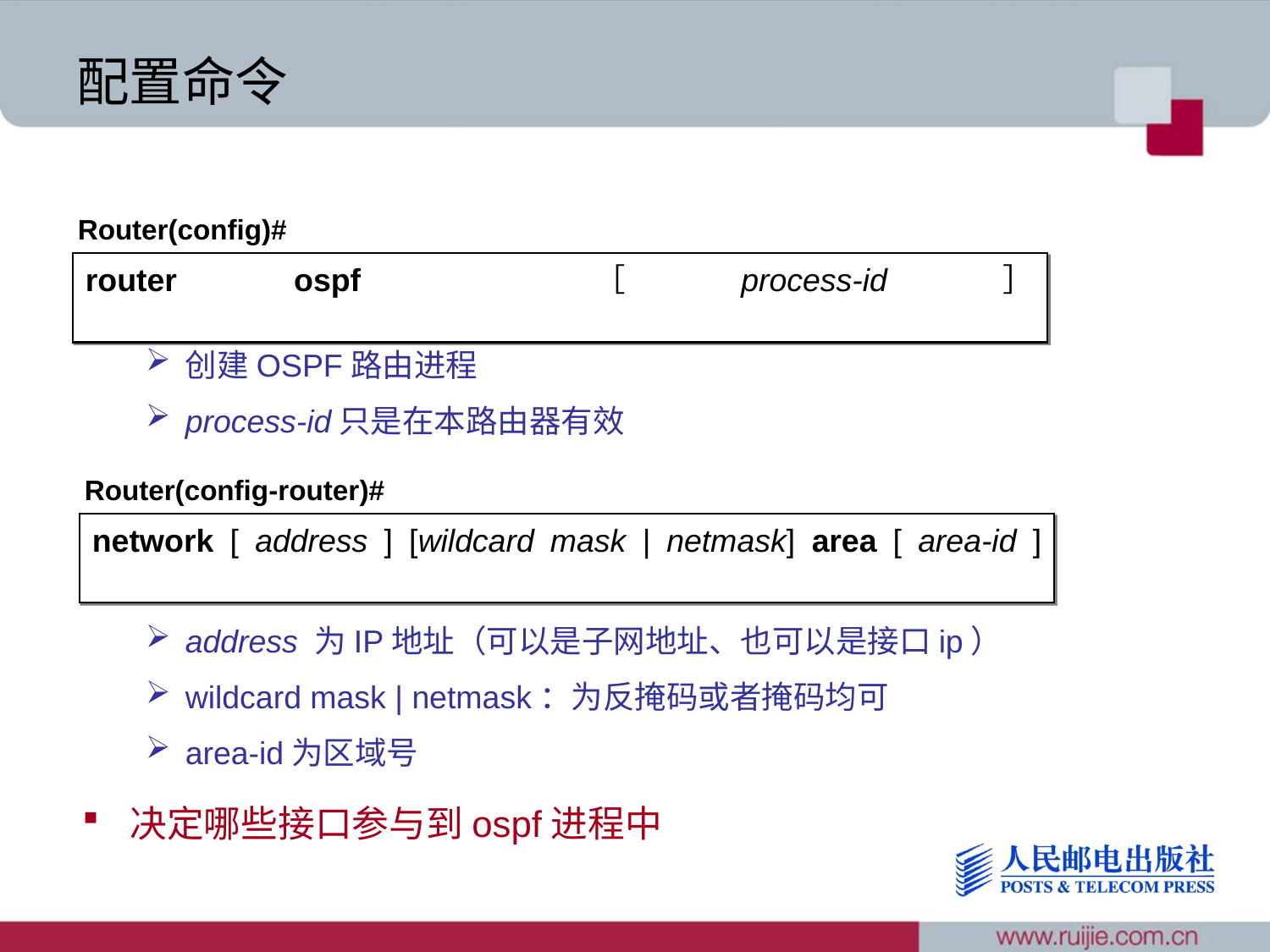

# 配置命令
Router(config)#
router ospf ［process-id］
创建OSPF路由进程
process-id只是在本路由器有效

address 为IP地址（可以是子网地址、也可以是接口ip）
wildcard mask | netmask：为反掩码或者掩码均可
area-id为区域号
决定哪些接口参与到ospf进程中

Router(config-router)#
network [ address ] [wildcard mask | netmask] area [ area-id ]